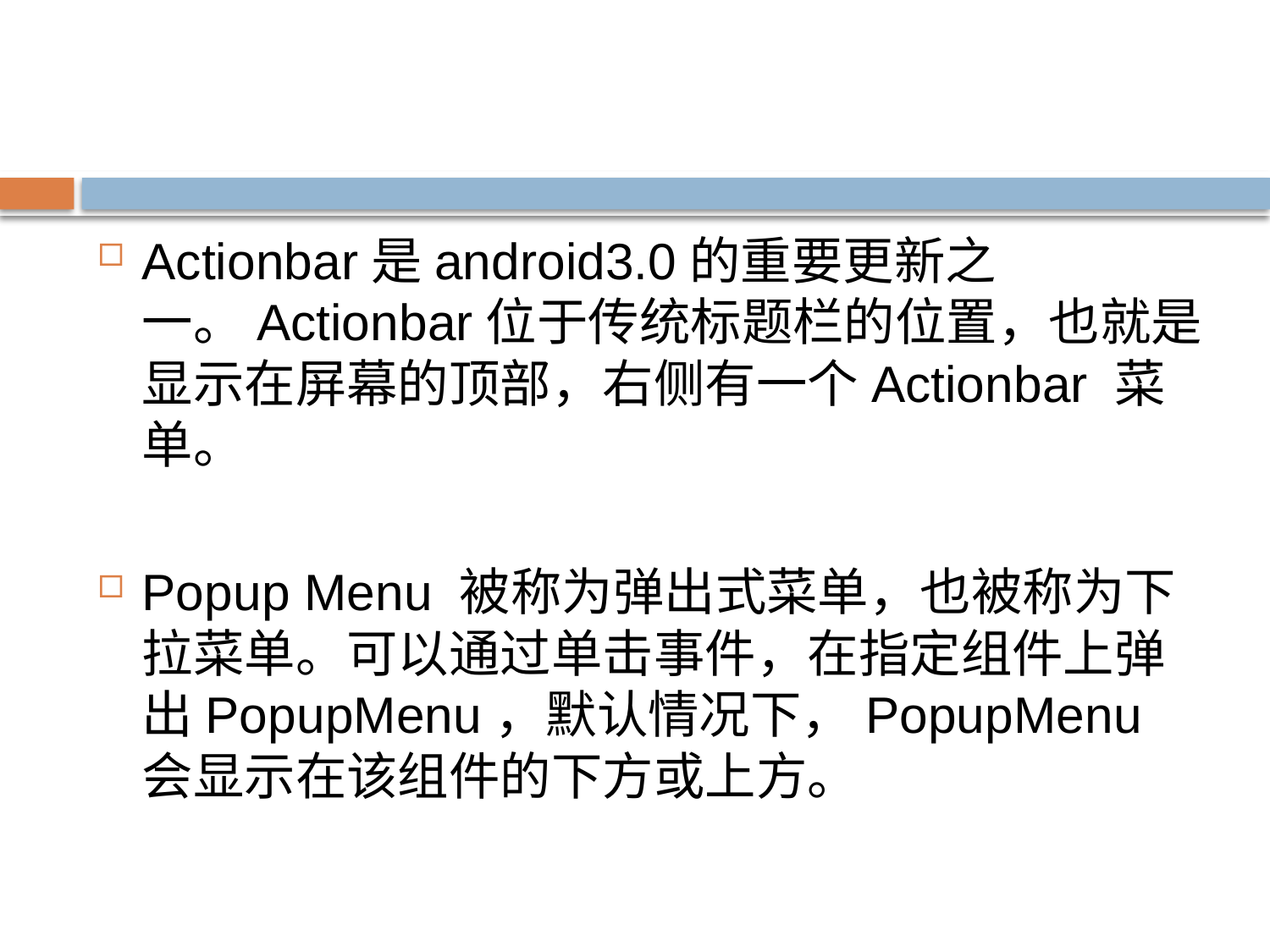

#
Actionbar是android3.0的重要更新之一。Actionbar位于传统标题栏的位置，也就是显示在屏幕的顶部，右侧有一个Actionbar 菜单。

Popup Menu 被称为弹出式菜单，也被称为下拉菜单。可以通过单击事件，在指定组件上弹出PopupMenu，默认情况下，PopupMenu会显示在该组件的下方或上方。